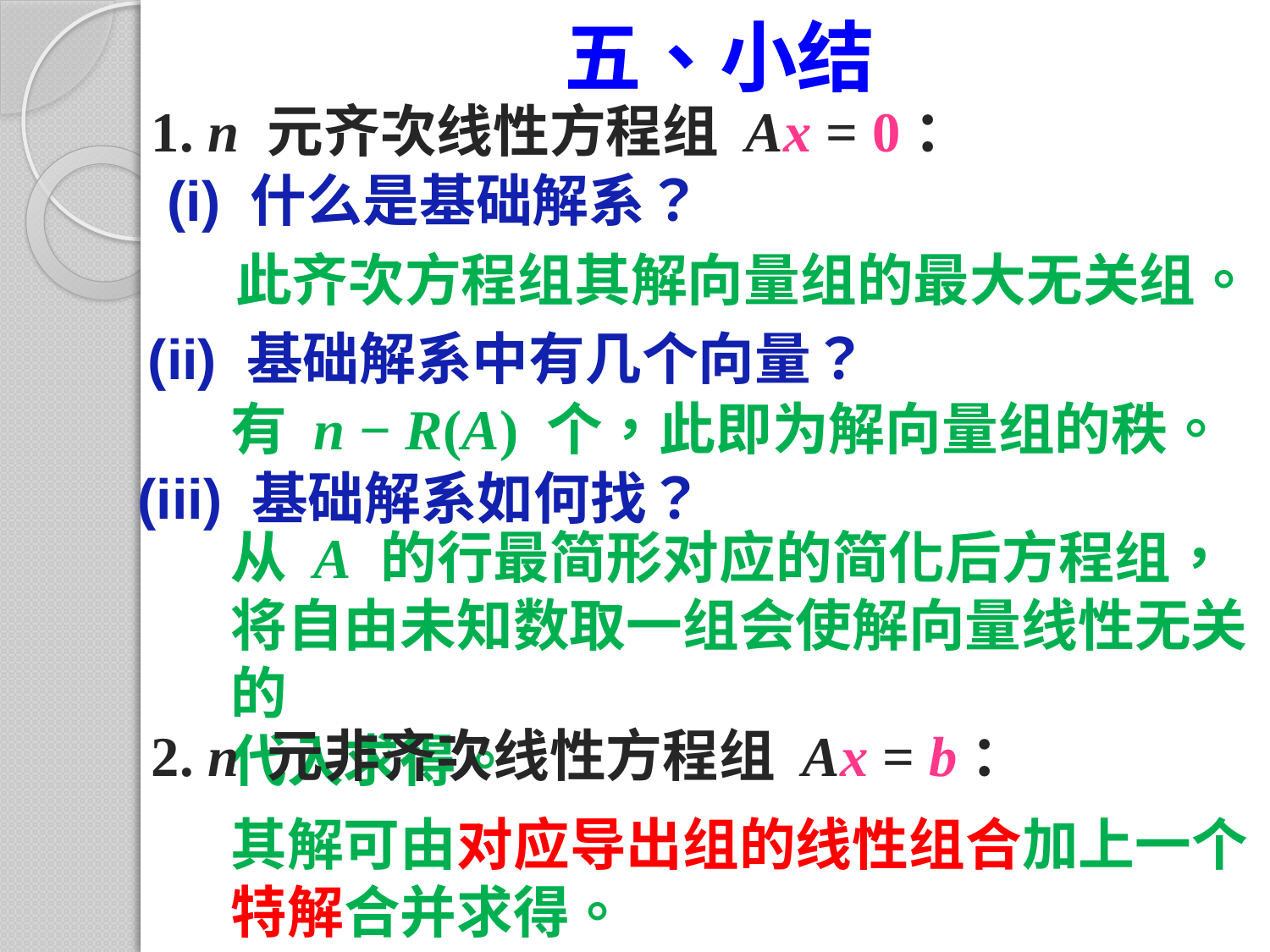

# 五、小结
1. n 元齐次线性方程组 Ax = 0：
(i) 什么是基础解系？
此齐次方程组其解向量组的最大无关组。
(ii) 基础解系中有几个向量？
有 n − R(A) 个，此即为解向量组的秩。
(iii) 基础解系如何找？
从 A 的行最简形对应的简化后方程组，将自由未知数取一组会使解向量线性无关的
代入求得。
2. n 元非齐次线性方程组 Ax = b：
其解可由对应导出组的线性组合加上一个特解合并求得。